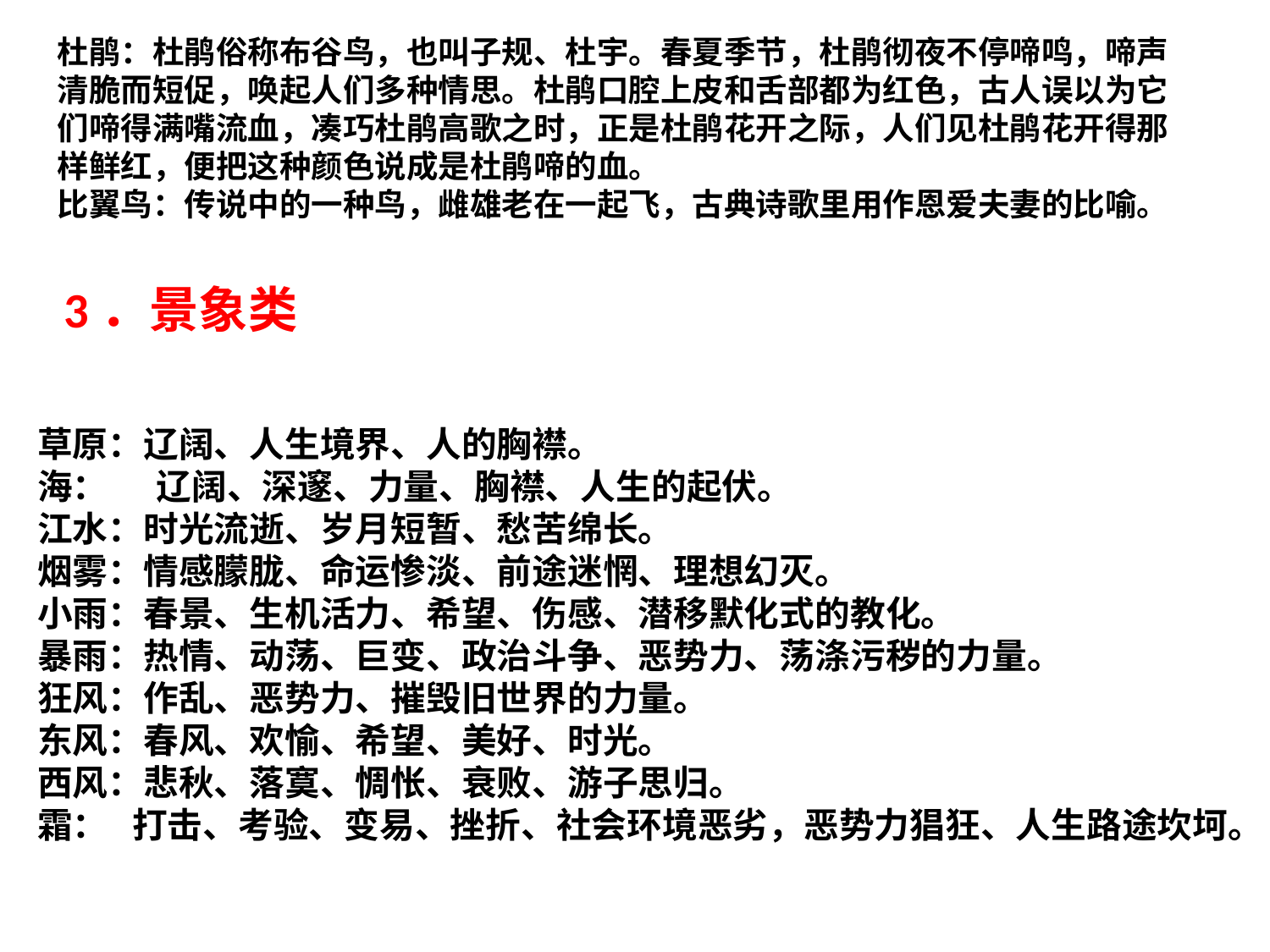

杜鹃：杜鹃俗称布谷鸟，也叫子规、杜宇。春夏季节，杜鹃彻夜不停啼鸣，啼声清脆而短促，唤起人们多种情思。杜鹃口腔上皮和舌部都为红色，古人误以为它们啼得满嘴流血，凑巧杜鹃高歌之时，正是杜鹃花开之际，人们见杜鹃花开得那样鲜红，便把这种颜色说成是杜鹃啼的血。
比翼鸟：传说中的一种鸟，雌雄老在一起飞，古典诗歌里用作恩爱夫妻的比喻。
3．景象类
草原：辽阔、人生境界、人的胸襟。
海：      辽阔、深邃、力量、胸襟、人生的起伏。
江水：时光流逝、岁月短暂、愁苦绵长。
烟雾：情感朦胧、命运惨淡、前途迷惘、理想幻灭。
小雨：春景、生机活力、希望、伤感、潜移默化式的教化。
暴雨：热情、动荡、巨变、政治斗争、恶势力、荡涤污秽的力量。
狂风：作乱、恶势力、摧毁旧世界的力量。
东风：春风、欢愉、希望、美好、时光。
西风：悲秋、落寞、惆怅、衰败、游子思归。
霜：   打击、考验、变易、挫折、社会环境恶劣，恶势力猖狂、人生路途坎坷。